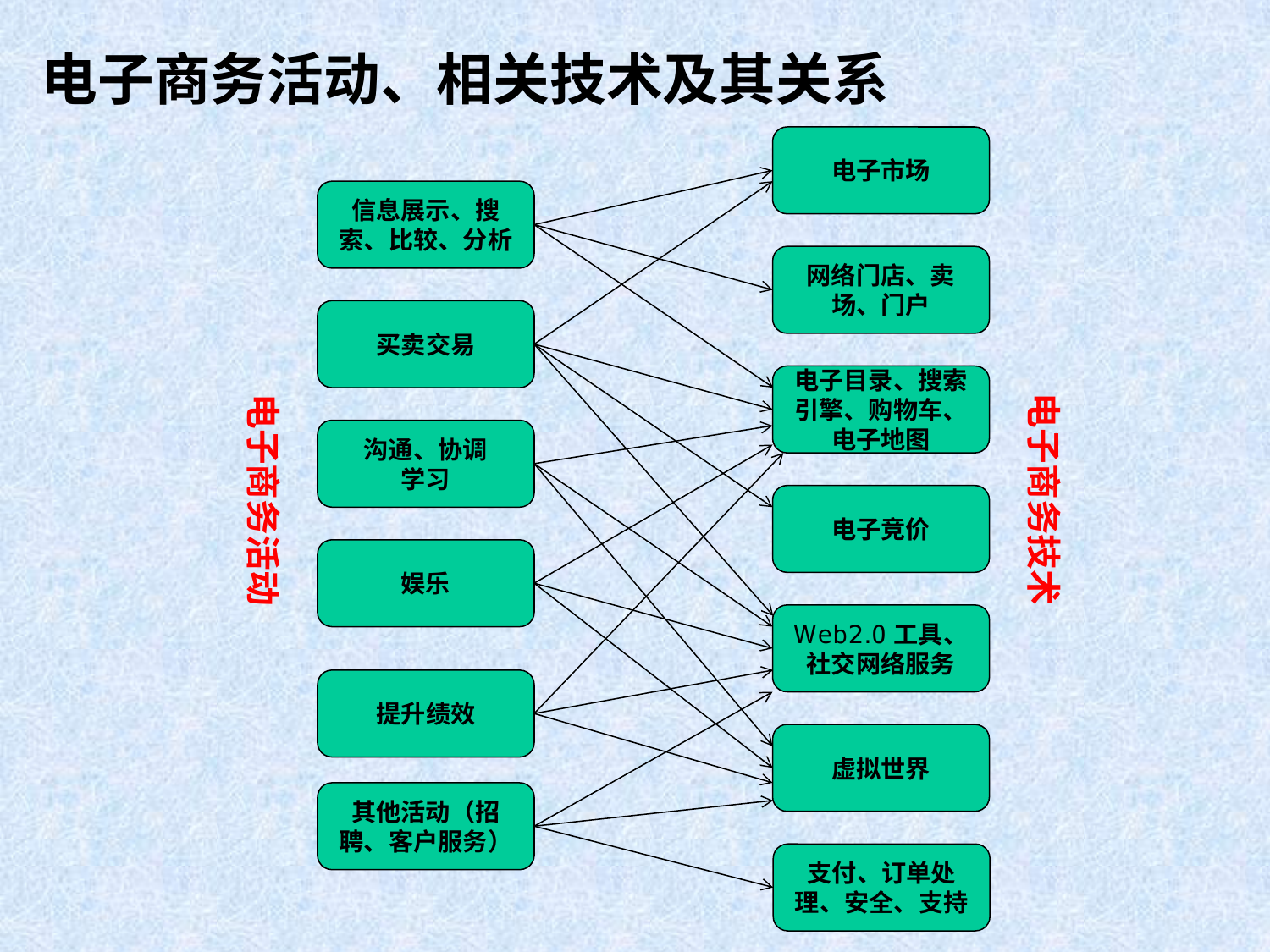

# 电子商务活动、相关技术及其关系
电子市场
信息展示、搜索、比较、分析
网络门店、卖场、门户
买卖交易
电子目录、搜索引擎、购物车、电子地图
沟通、协调
学习
电子竞价
娱乐
Web2.0工具、社交网络服务
提升绩效
虚拟世界
其他活动（招聘、客户服务）
支付、订单处理、安全、支持
电子商务技术
电子商务活动